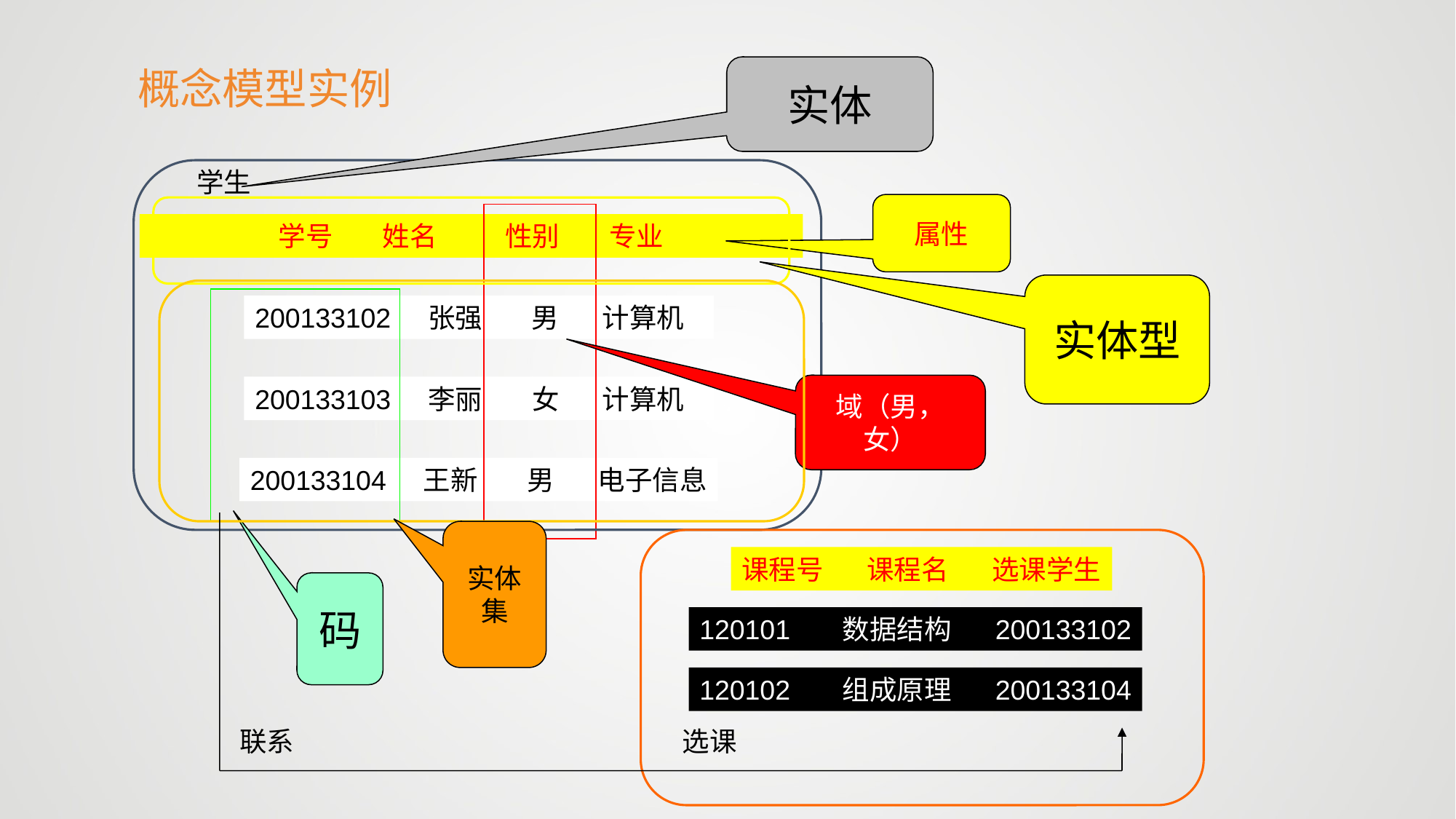

概念模型实例
实体

学生
属性

学号        姓名           性别        专业
200133102    张强        男       计算机
200133103    李丽        女       计算机
200133104    王新        男       电子信息
实体型

域（男，女）

实体集

课程号       课程名       选课学生
码
120101      数据结构      200133102
120102      组成原理      200133104
联系
选课